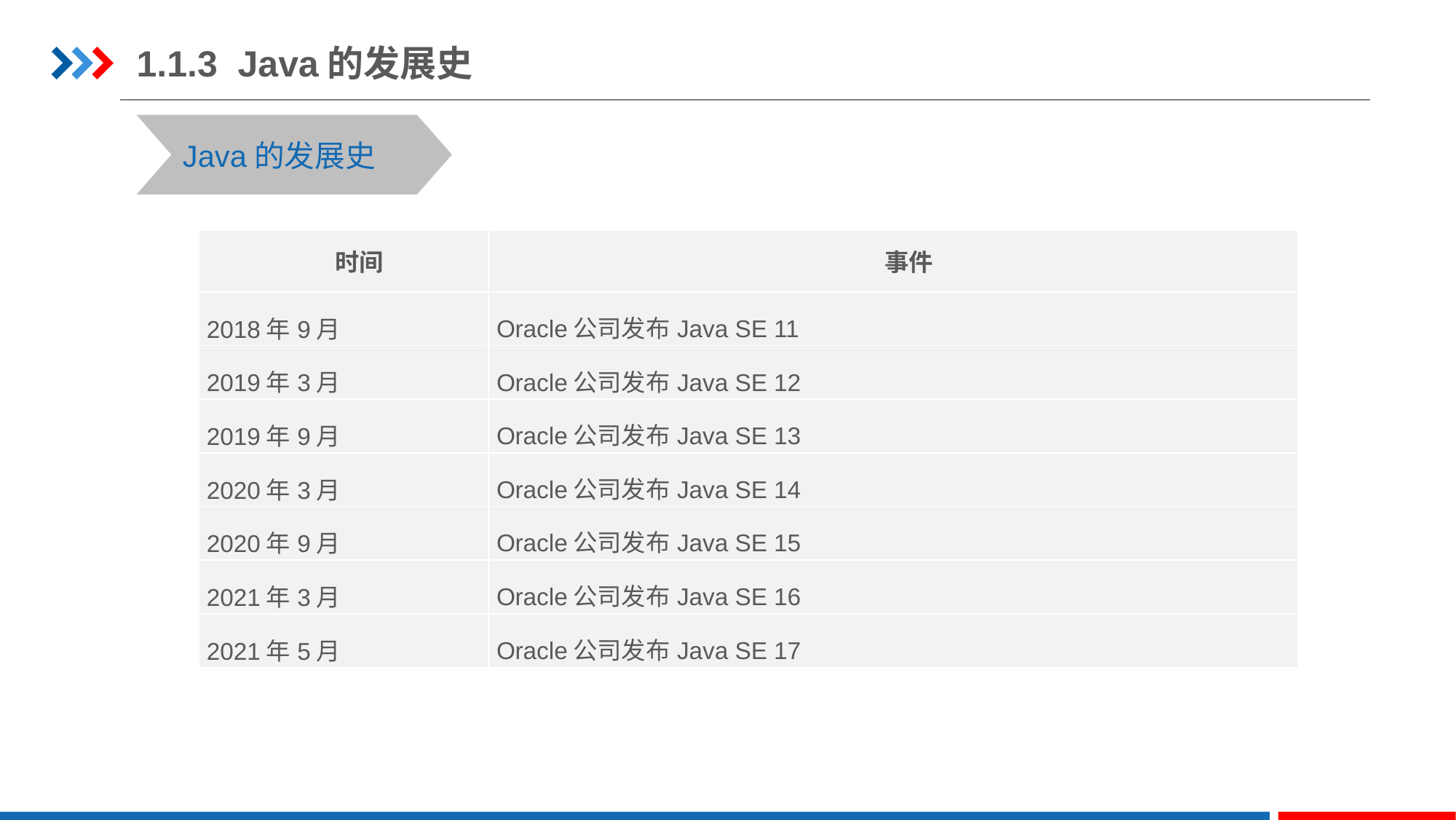

1.1.3  Java的发展史

Java的发展史
| 时间 | 事件 |
| --- | --- |
| 2018年9月 | Oracle公司发布Java SE 11 |
| 2019年3月 | Oracle公司发布Java SE 12 |
| 2019年9月 | Oracle公司发布Java SE 13 |
| 2020年3月 | Oracle公司发布Java SE 14 |
| 2020年9月 | Oracle公司发布Java SE 15 |
| 2021年3月 | Oracle公司发布Java SE 16 |
| 2021年5月 | Oracle公司发布Java SE 17 |